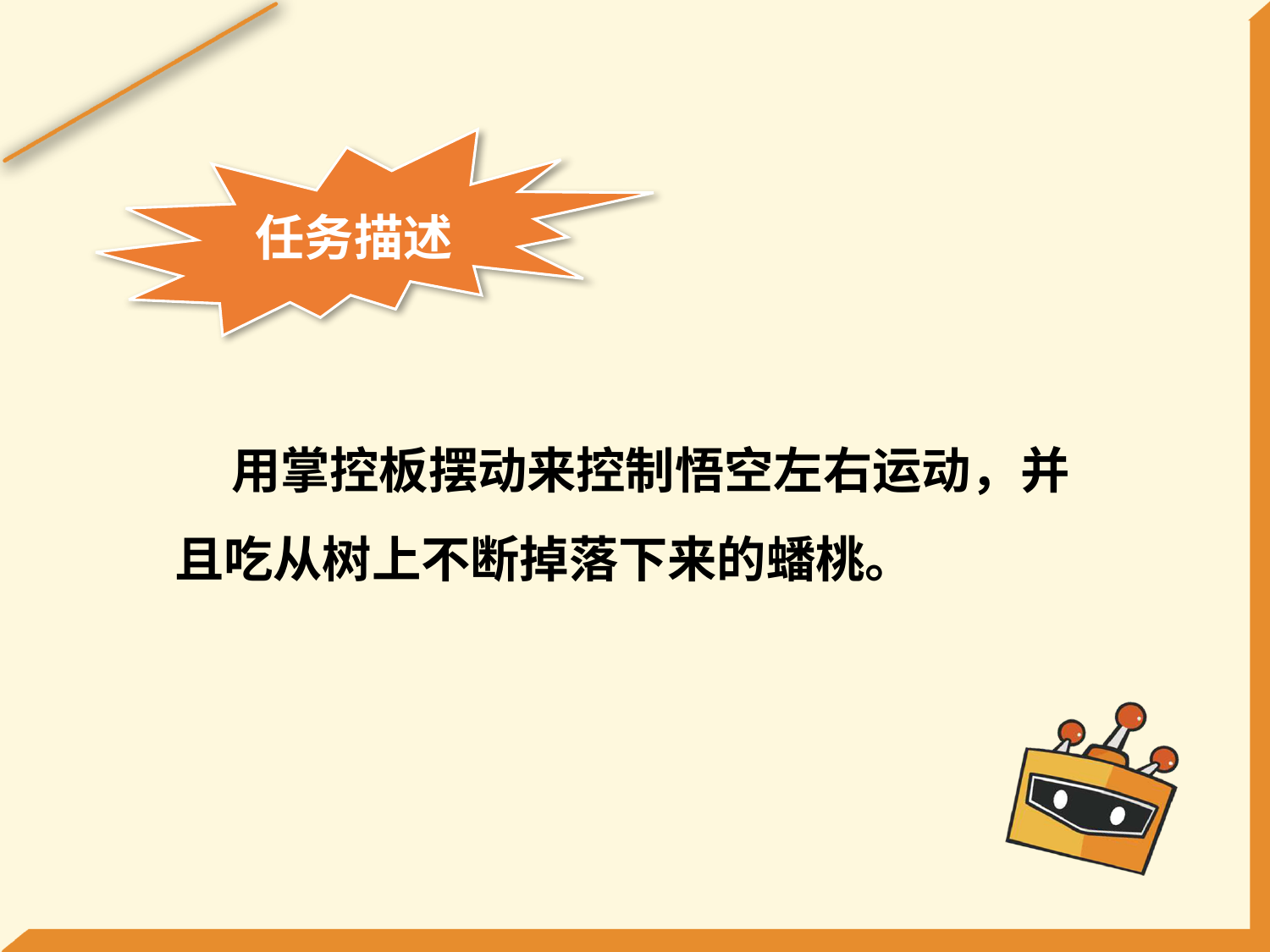

任务描述
    用掌控板摆动来控制悟空左右运动，并且吃从树上不断掉落下来的蟠桃。